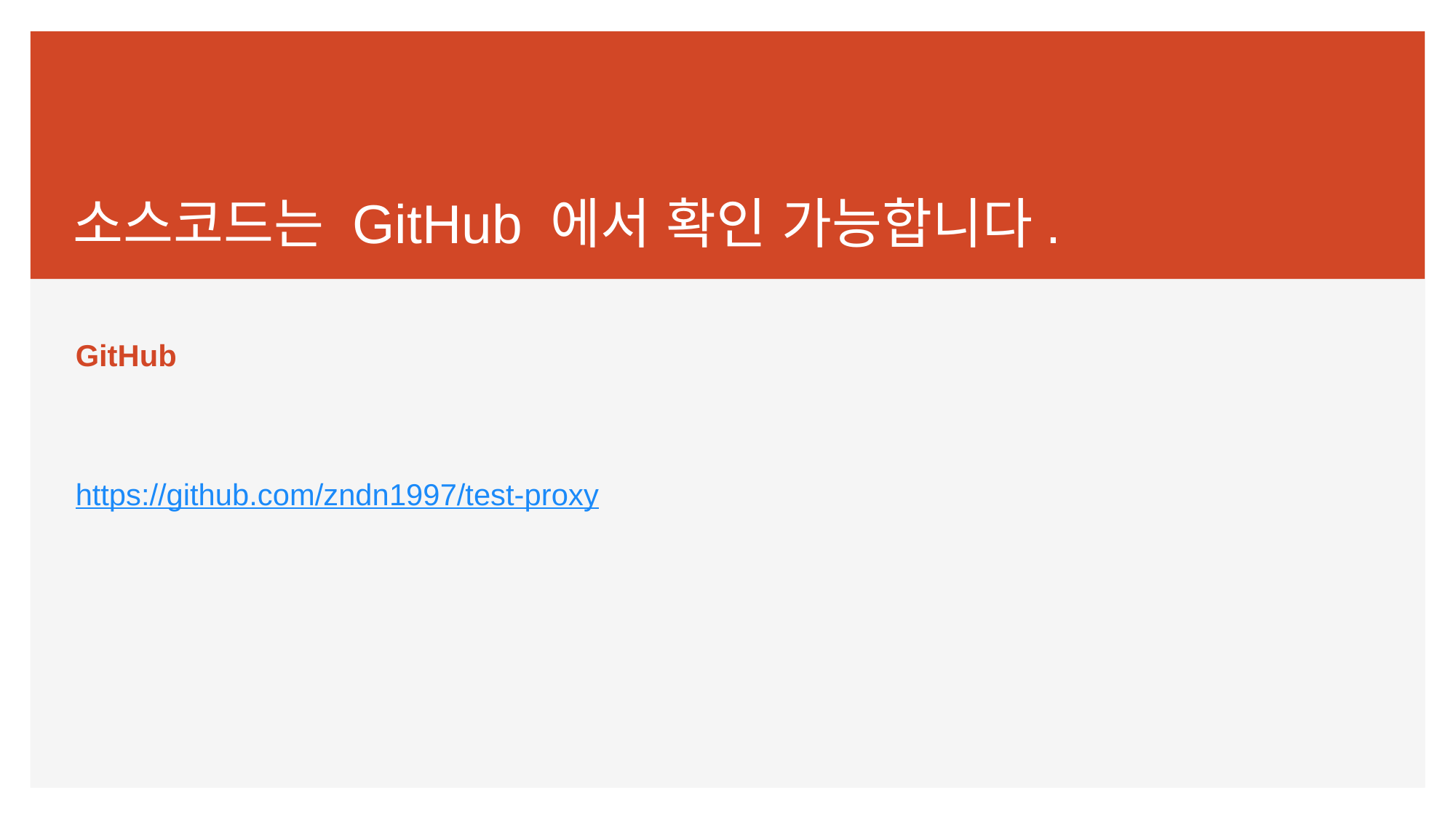

# 소스코드는 GitHub 에서 확인 가능합니다.
GitHub

https://github.com/zndn1997/test-proxy